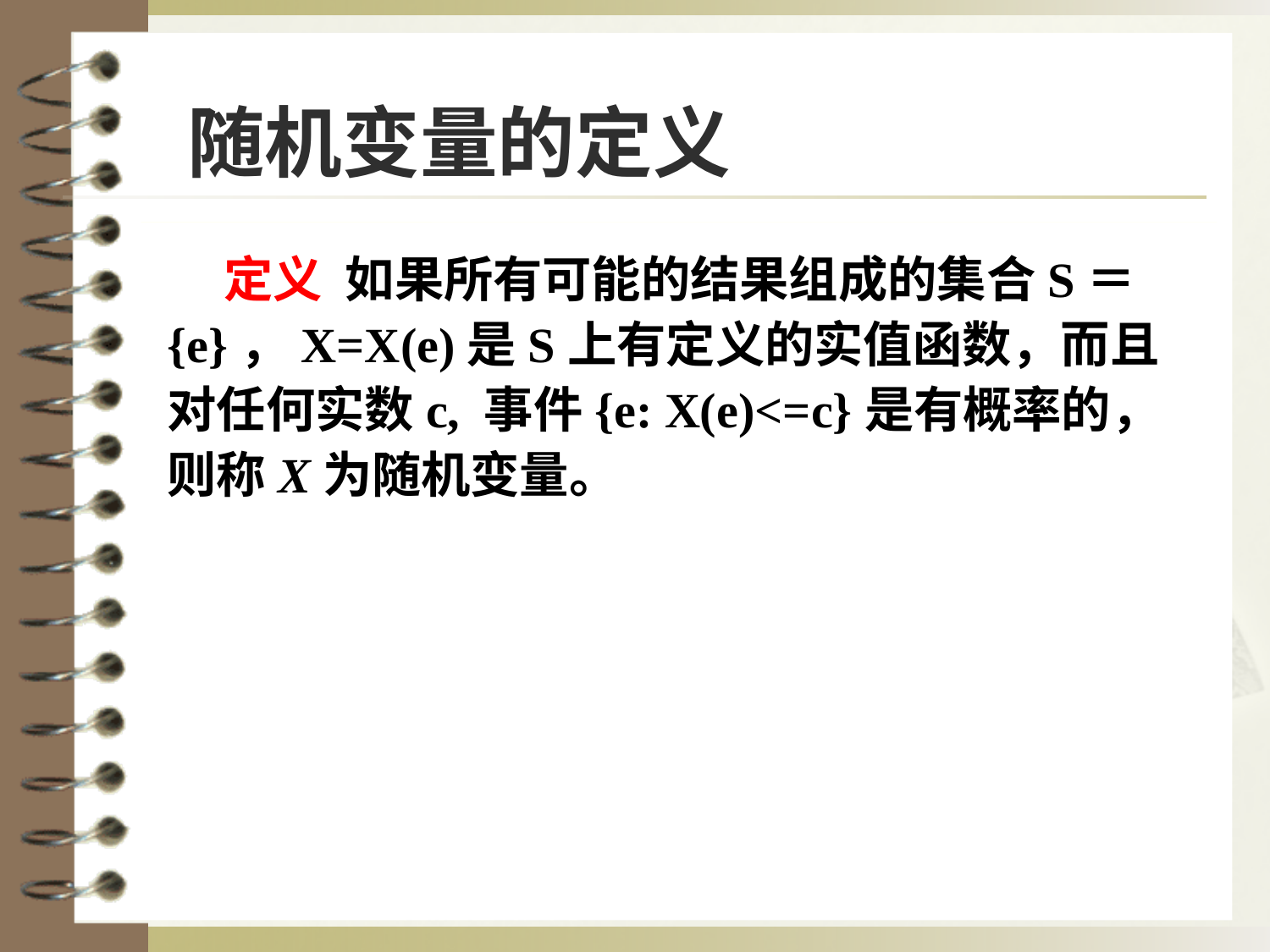

随机变量的定义
    定义  如果所有可能的结果组成的集合S＝{e}，X=X(e)是S上有定义的实值函数，而且对任何实数c, 事件{e: X(e)<=c}是有概率的，则称X为随机变量。